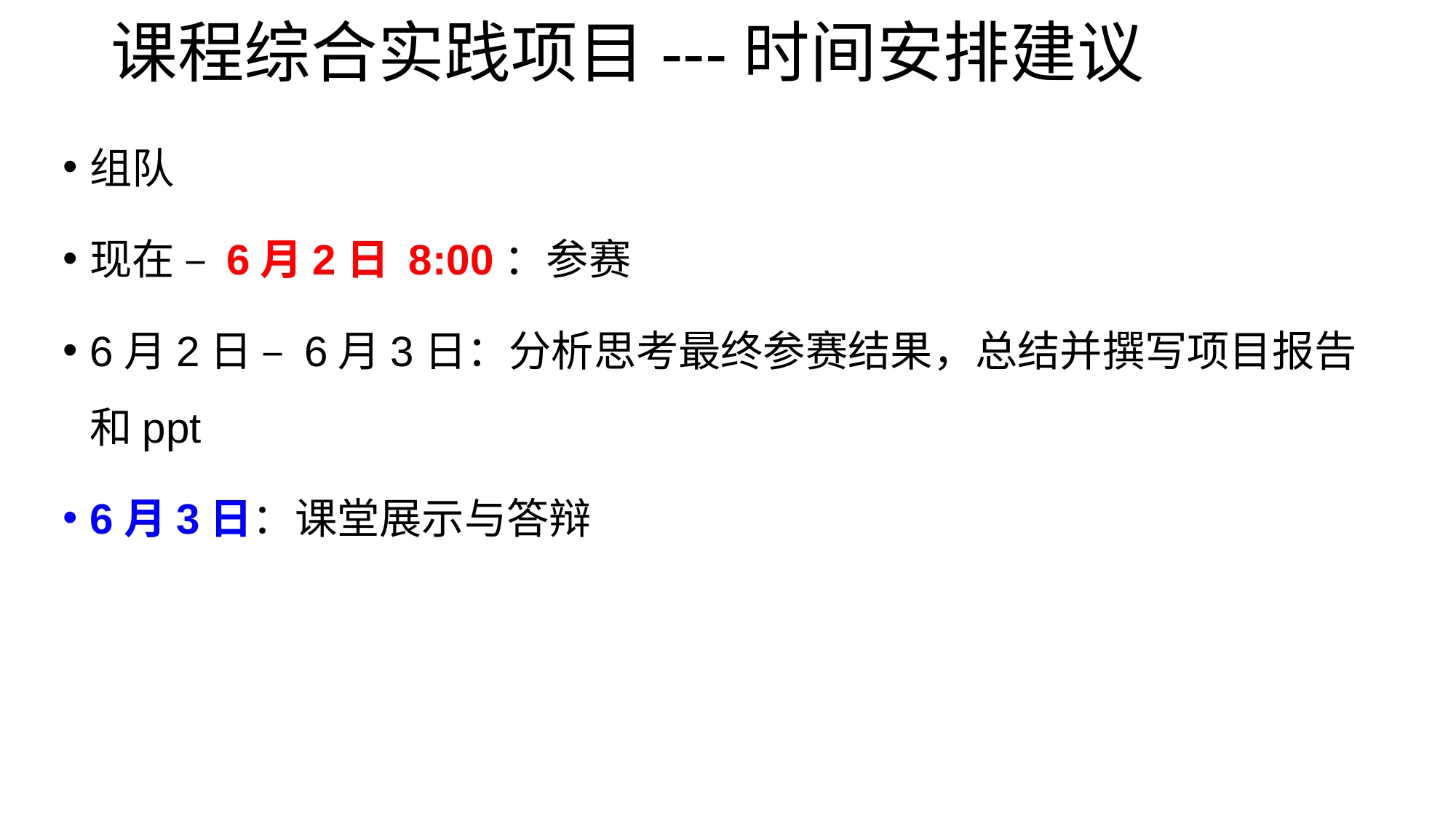

# 课程综合实践项目---时间安排建议
组队
现在 – 6月2日 8:00：参赛
6月2日 – 6月3日：分析思考最终参赛结果，总结并撰写项目报告和ppt
6月3日：课堂展示与答辩